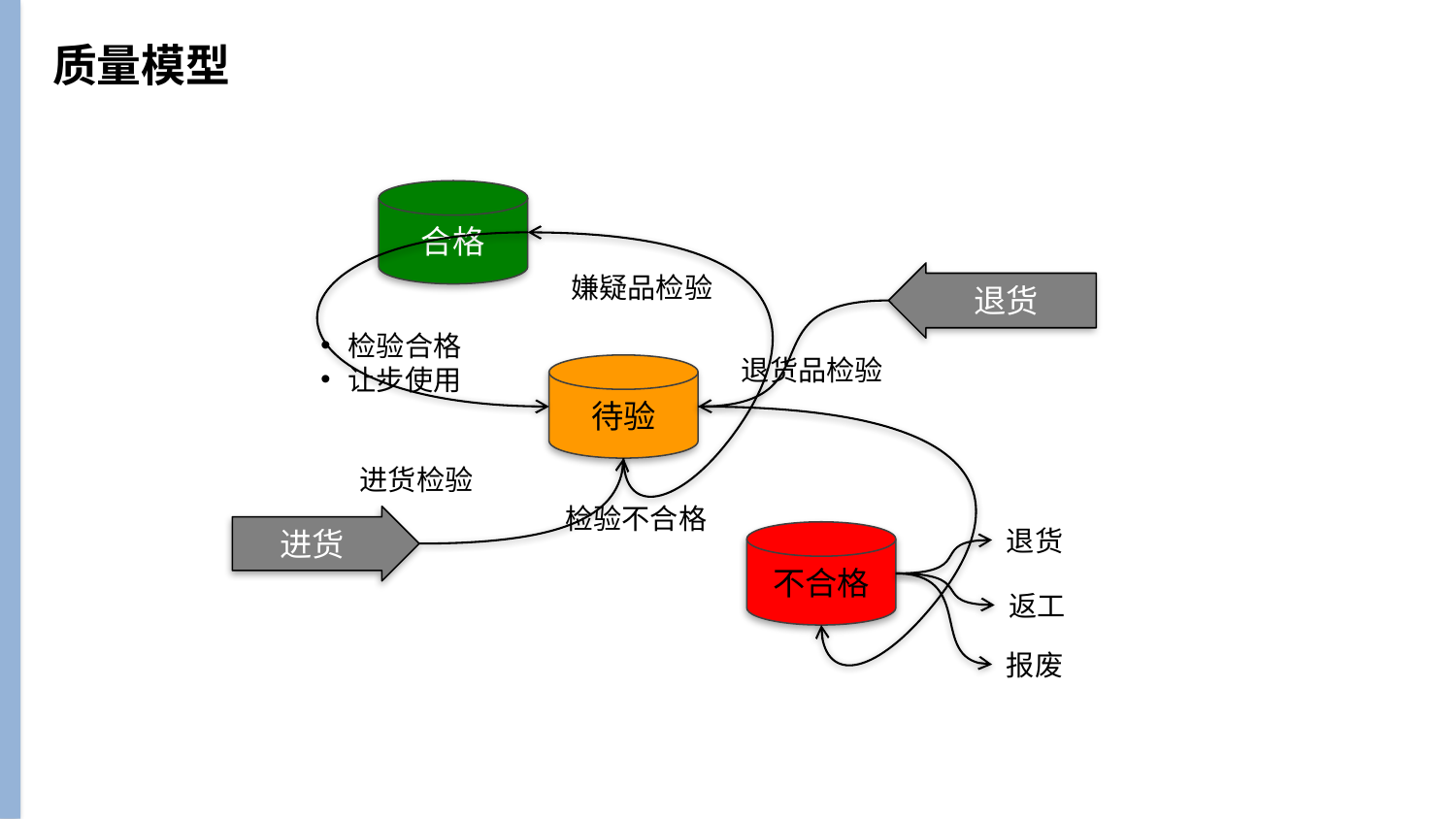

# 质量模型
合格
嫌疑品检验
退货
检验合格
让步使用
退货品检验
待验
进货检验
检验不合格
进货
退货
不合格
返工
报废